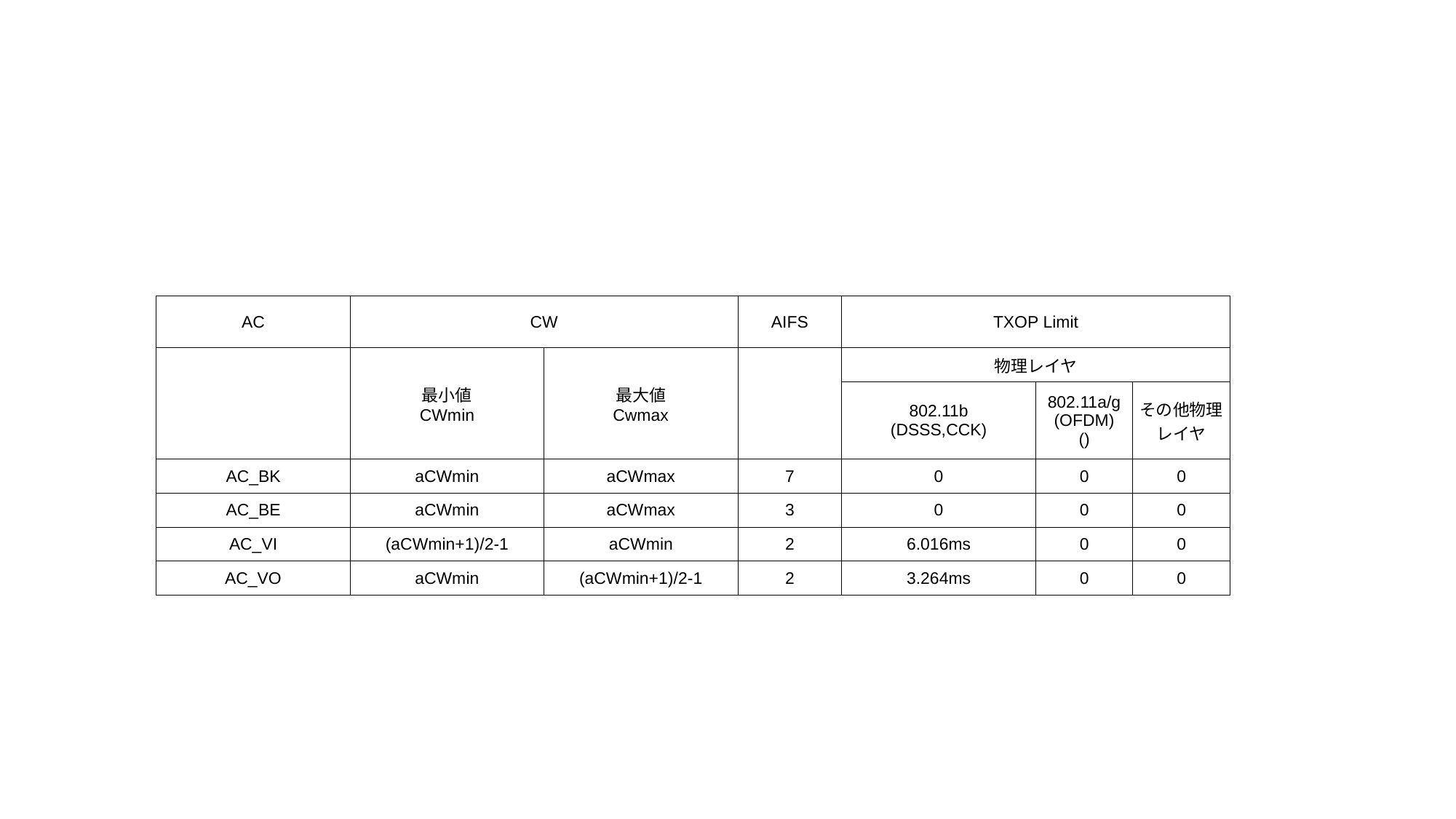

| AC | CW |  | AIFS | TXOP Limit |  |  |
| --- | --- | --- | --- | --- | --- | --- |
|  | 最小値 CWmin | 最大値 Cwmax |  | 物理レイヤ |  |  |
|  |  |  |  | 802.11b (DSSS,CCK) | 802.11a/g (OFDM) () | その他物理レイヤ |
| AC\_BK | aCWmin | aCWmax | 7 | 0 | 0 | 0 |
| AC\_BE | aCWmin | aCWmax | 3 | 0 | 0 | 0 |
| AC\_VI | (aCWmin+1)/2-1 | aCWmin | 2 | 6.016ms | 0 | 0 |
| AC\_VO | aCWmin | (aCWmin+1)/2-1 | 2 | 3.264ms | 0 | 0 |